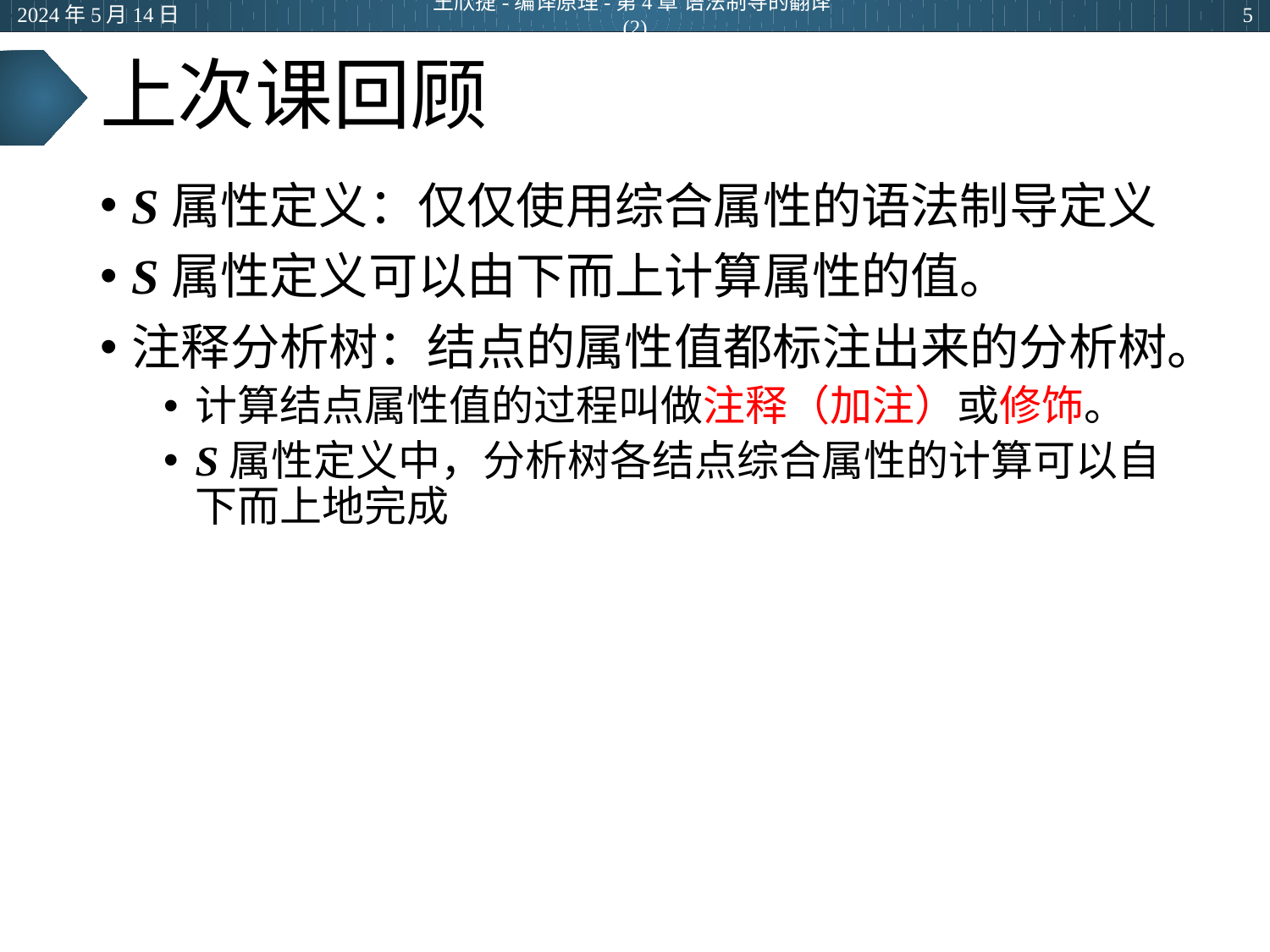

2024年5月14日
王欣捷-编译原理-第4章 语法制导的翻译(2)
5
# 上次课回顾
S属性定义：仅仅使用综合属性的语法制导定义
S属性定义可以由下而上计算属性的值。
注释分析树：结点的属性值都标注出来的分析树。
计算结点属性值的过程叫做注释（加注）或修饰。
S属性定义中，分析树各结点综合属性的计算可以自下而上地完成